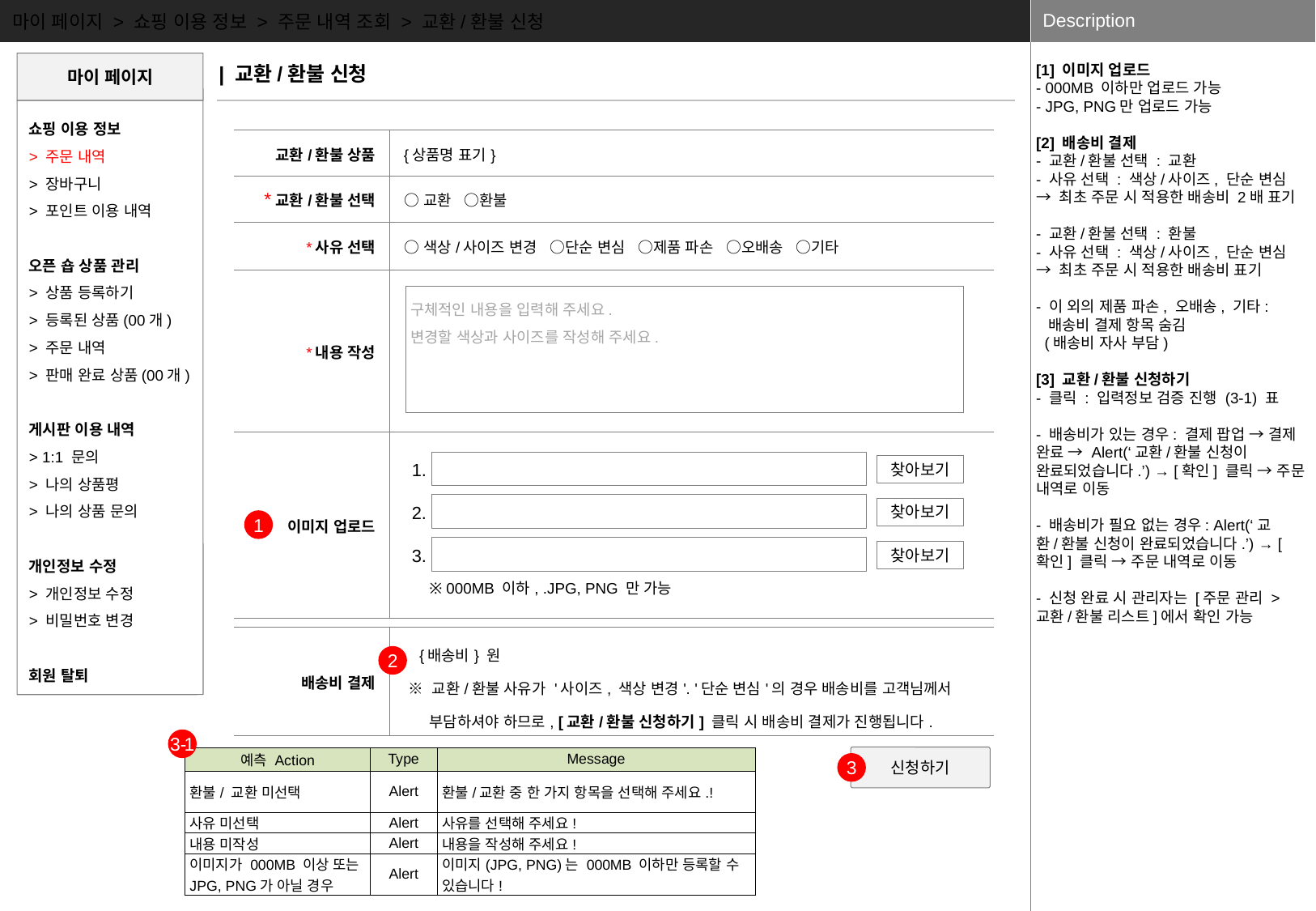

마이 페이지 > 쇼핑 이용 정보 > 주문 내역 조회 > 교환/환불 신청

[1] 이미지 업로드
- 000MB 이하만 업로드 가능
- JPG, PNG만 업로드 가능

[2] 배송비 결제
- 교환/환불 선택 : 교환
- 사유 선택 : 색상/사이즈, 단순 변심
→ 최초 주문 시 적용한 배송비 2배 표기

- 교환/환불 선택 : 환불
- 사유 선택 : 색상/사이즈, 단순 변심
→ 최초 주문 시 적용한 배송비 표기

- 이 외의 제품 파손, 오배송, 기타:
  배송비 결제 항목 숨김
  (배송비 자사 부담)

[3] 교환/환불 신청하기
- 클릭 : 입력정보 검증 진행 (3-1) 표

- 배송비가 있는 경우: 결제 팝업 → 결제 완료 → Alert(‘교환/환불 신청이 완료되었습니다.’) → [확인] 클릭 → 주문 내역로 이동

- 배송비가 필요 없는 경우: Alert(‘교환/환불 신청이 완료되었습니다.’) → [확인] 클릭 → 주문 내역로 이동

- 신청 완료 시 관리자는 [주문 관리 > 교환/환불 리스트]에서 확인 가능
마이 페이지
 | 교환/환불 신청
쇼핑 이용 정보
> 주문 내역
> 장바구니
> 포인트 이용 내역

오픈 숍 상품 관리
> 상품 등록하기
> 등록된 상품(00개)
> 주문 내역
> 판매 완료 상품(00개)

게시판 이용 내역
> 1:1 문의
> 나의 상품평
> 나의 상품 문의

개인정보 수정
> 개인정보 수정
> 비밀번호 변경

회원 탈퇴
| 교환/환불 상품 | {상품명 표기} |
| --- | --- |
| \*교환/환불 선택 | ○교환 ○환불 |
| \*사유 선택 | ○색상/사이즈 변경 ○단순 변심 ○제품 파손 ○오배송 ○기타 |
| \*내용 작성 |  |
| 이미지 업로드 | ※ 000MB 이하, .JPG, PNG 만 가능 |
구체적인 내용을 입력해 주세요.
변경할 색상과 사이즈를 작성해 주세요.

1.
찾아보기

2.
찾아보기
1

3.
찾아보기
| 배송비 결제 | {배송비} 원 ※ 교환/환불 사유가 '사이즈, 색상 변경'. '단순 변심'의 경우 배송비를 고객님께서 부담하셔야 하므로, [교환/환불 신청하기] 클릭 시 배송비 결제가 진행됩니다. |
| --- | --- |
2
3-1
신청하기
| 예측 Action | Type | Message |
| --- | --- | --- |
| 환불/ 교환 미선택 | Alert | 환불/교환 중 한 가지 항목을 선택해 주세요.! |
| 사유 미선택 | Alert | 사유를 선택해 주세요! |
| 내용 미작성 | Alert | 내용을 작성해 주세요! |
| 이미지가 000MB 이상 또는 JPG, PNG가 아닐 경우 | Alert | 이미지(JPG, PNG)는 000MB 이하만 등록할 수 있습니다! |
3